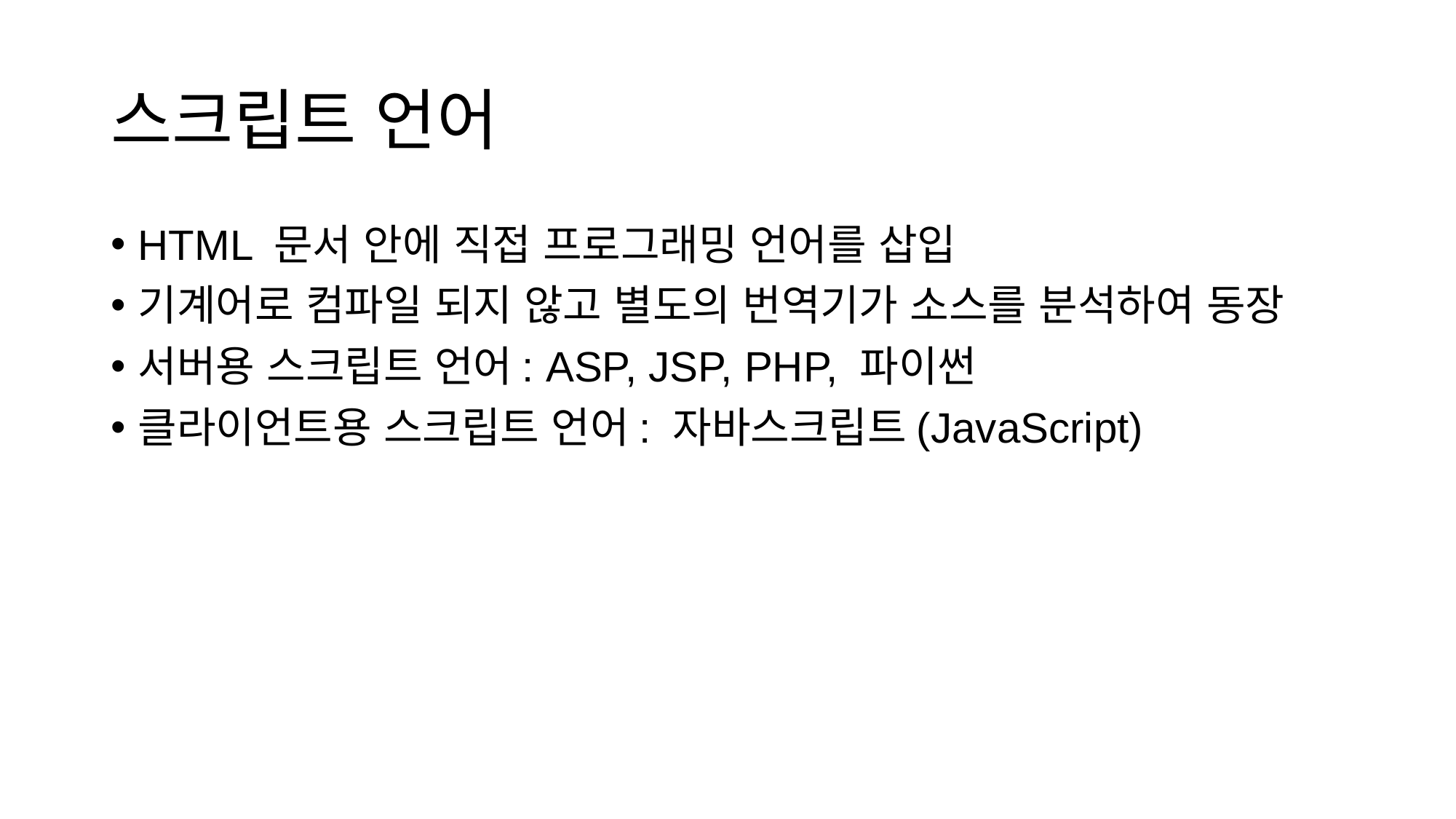

# 스크립트 언어
HTML 문서 안에 직접 프로그래밍 언어를 삽입
기계어로 컴파일 되지 않고 별도의 번역기가 소스를 분석하여 동장
서버용 스크립트 언어: ASP, JSP, PHP, 파이썬
클라이언트용 스크립트 언어: 자바스크립트(JavaScript)